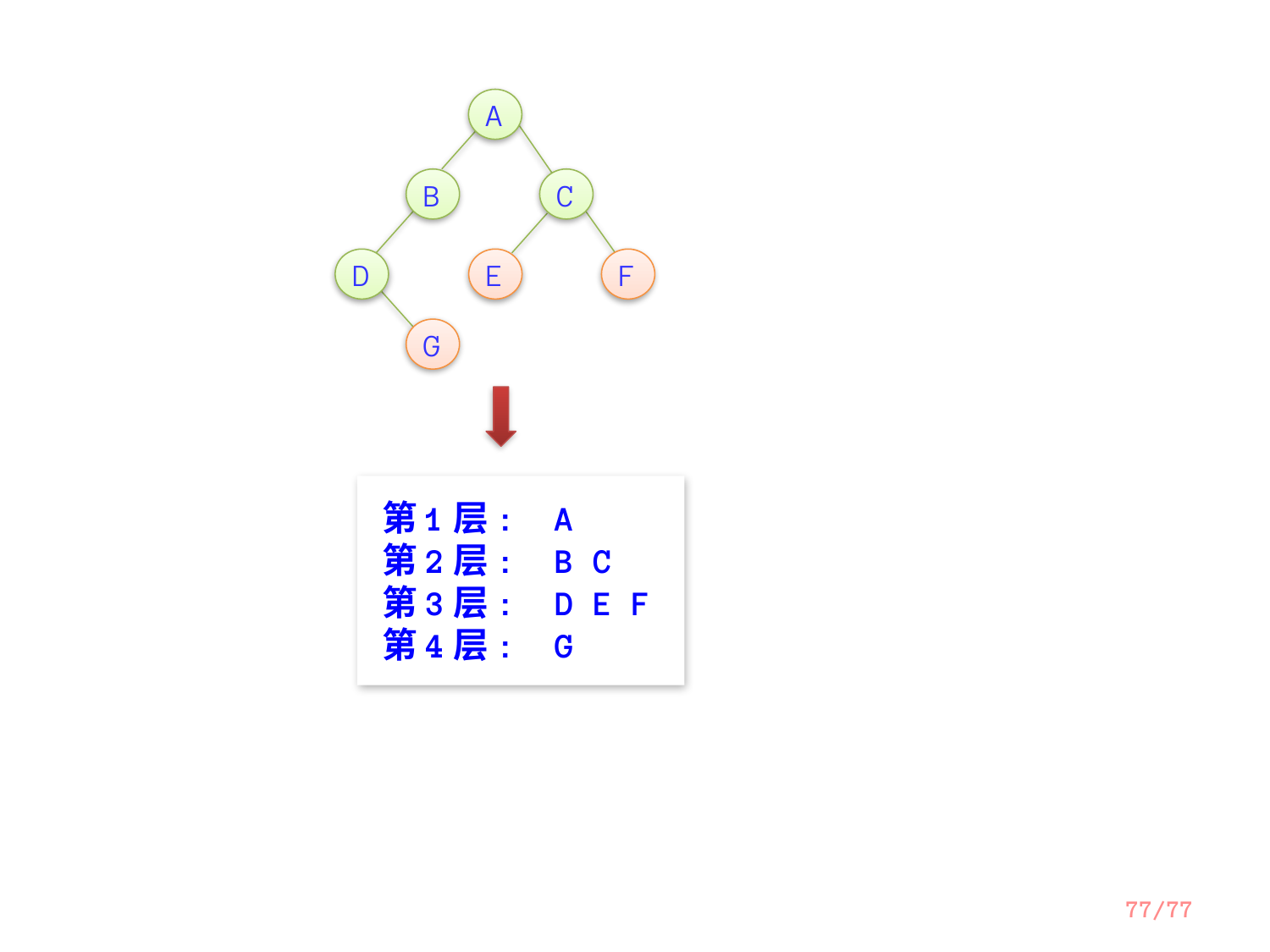

A

B
C

D
E
F

G

第1层:  A
第2层:  B C
第3层:  D E F
第4层:  G
77/77